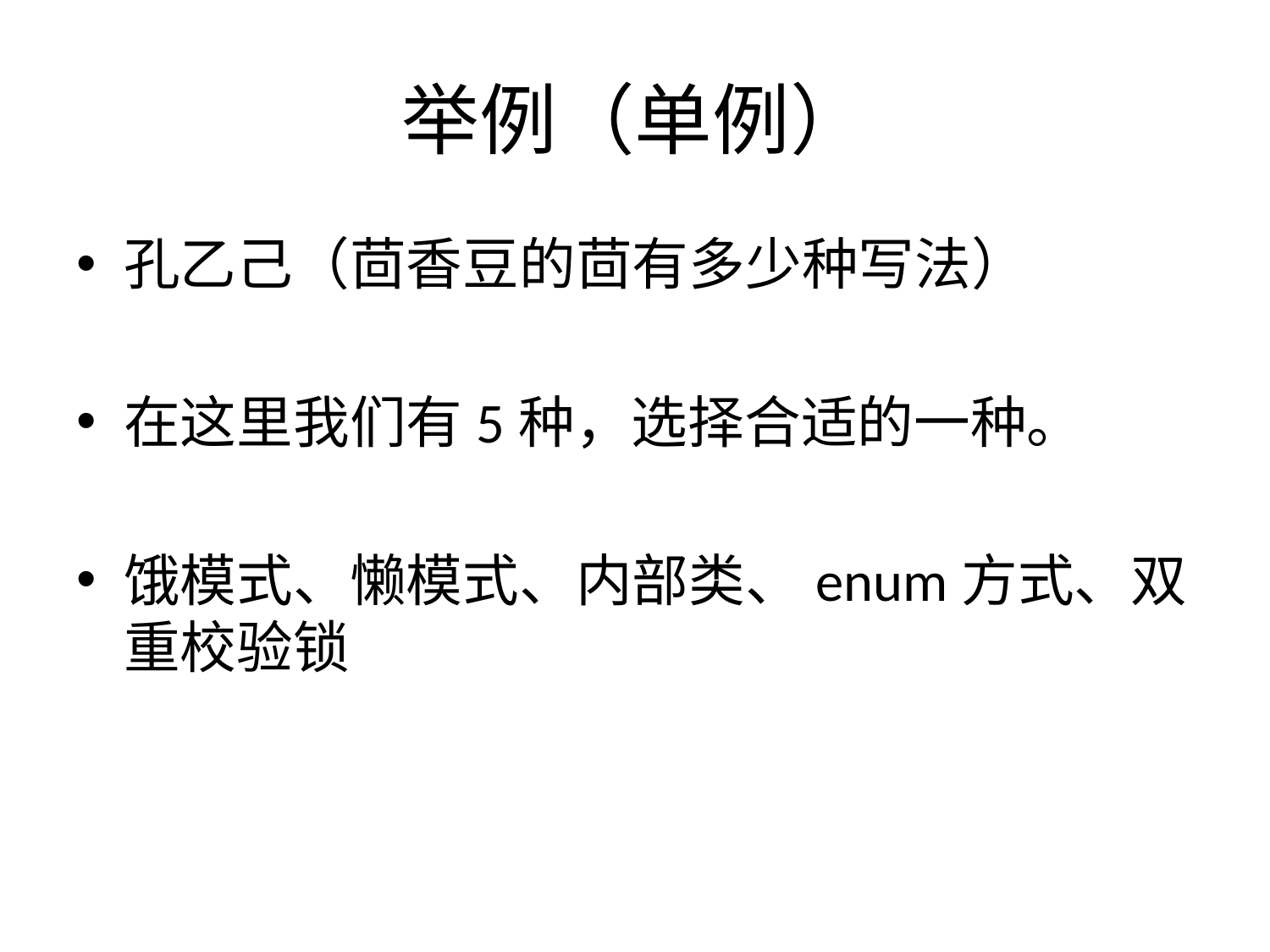

# 举例（单例）
孔乙己（茴香豆的茴有多少种写法）

在这里我们有5种，选择合适的一种。

饿模式、懒模式、内部类、enum方式、双重校验锁